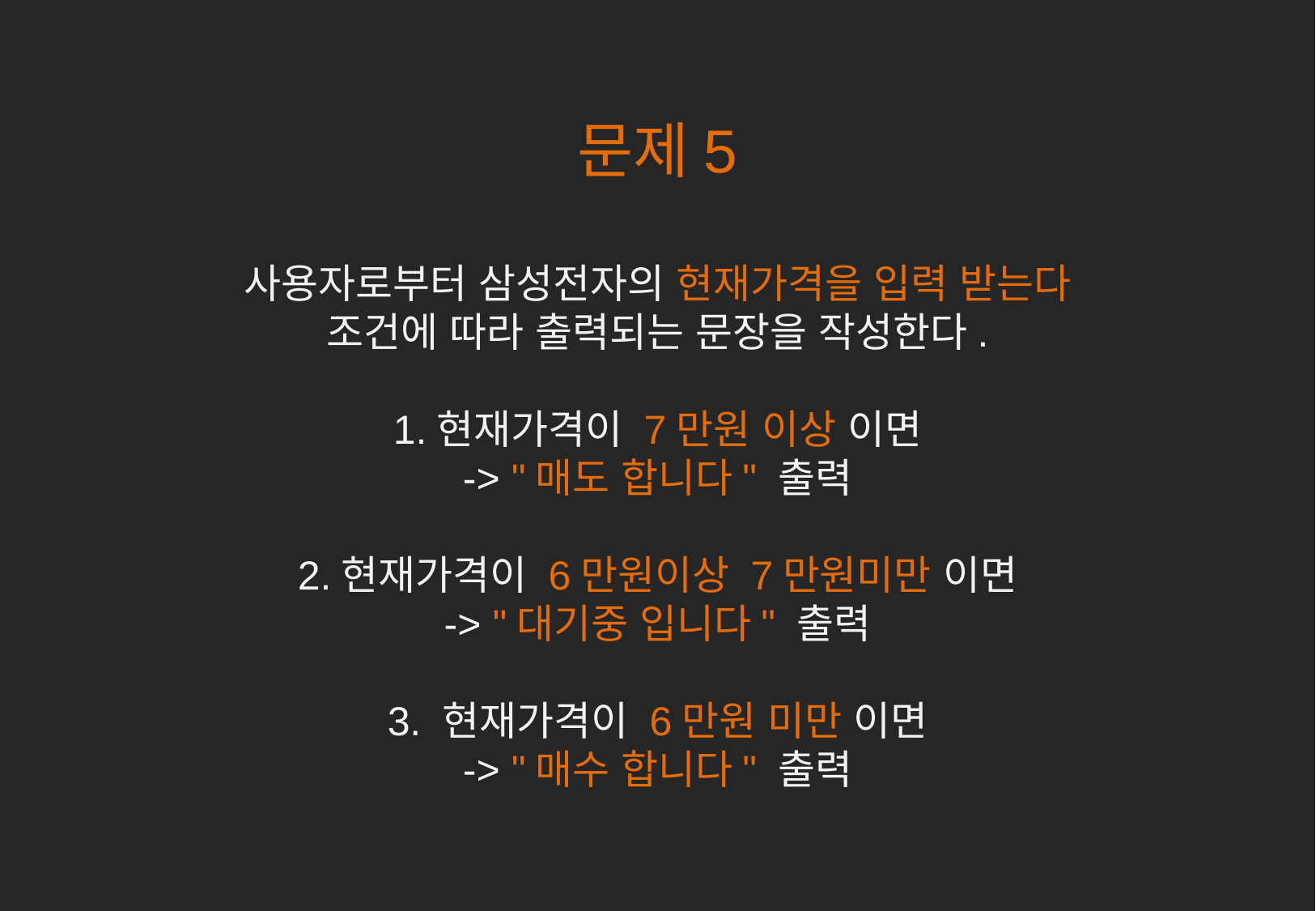

문제5

사용자로부터 삼성전자의 현재가격을 입력 받는다
조건에 따라 출력되는 문장을 작성한다.

1.현재가격이 7만원 이상 이면
-> "매도 합니다" 출력

2.현재가격이 6만원이상 7만원미만 이면
-> "대기중 입니다" 출력

3. 현재가격이 6만원 미만 이면
-> "매수 합니다" 출력